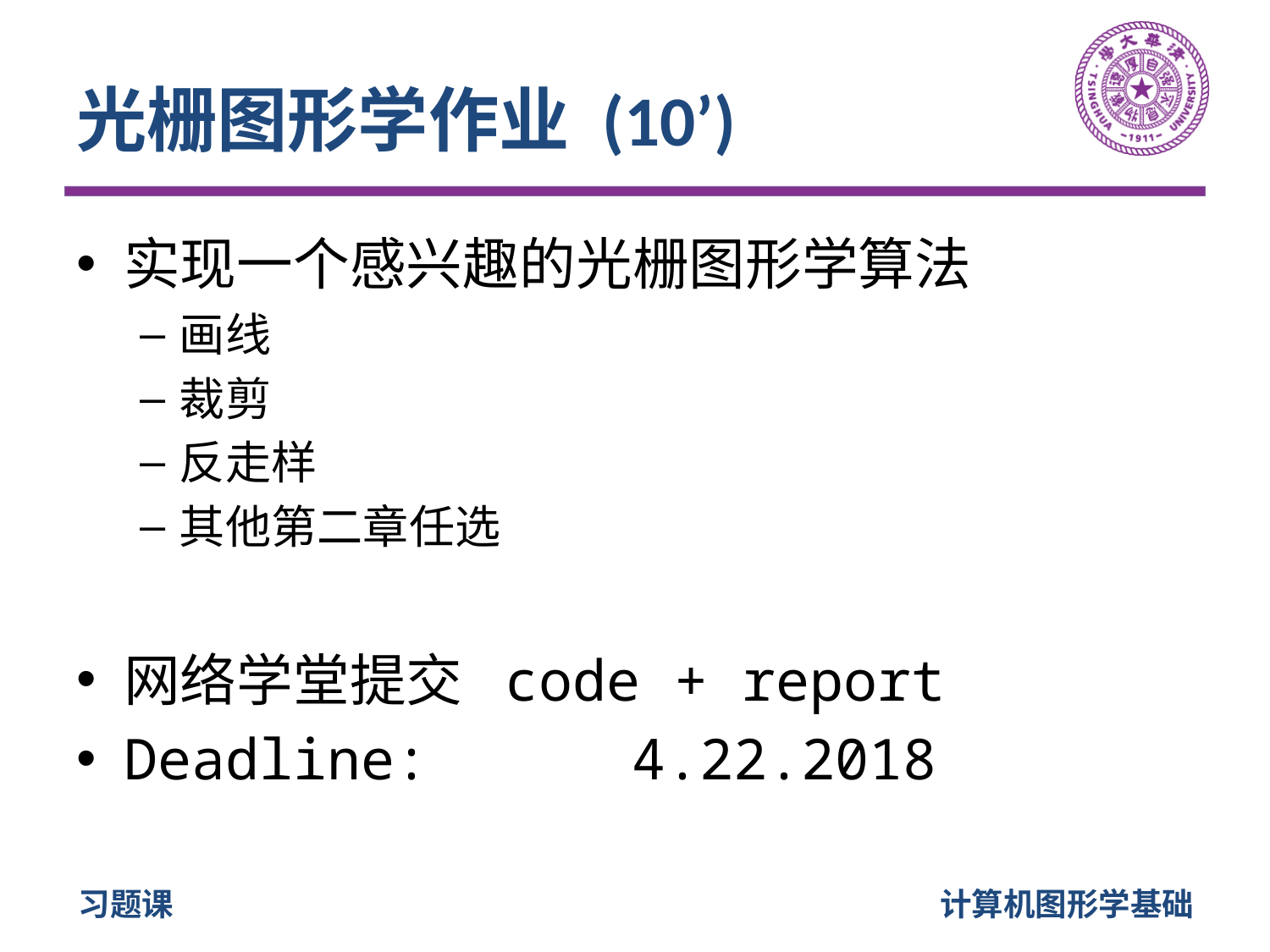

# 光栅图形学作业 (10’)
实现一个感兴趣的光栅图形学算法
画线
裁剪
反走样
其他第二章任选

网络学堂提交	code + report
Deadline:		4.22.2018